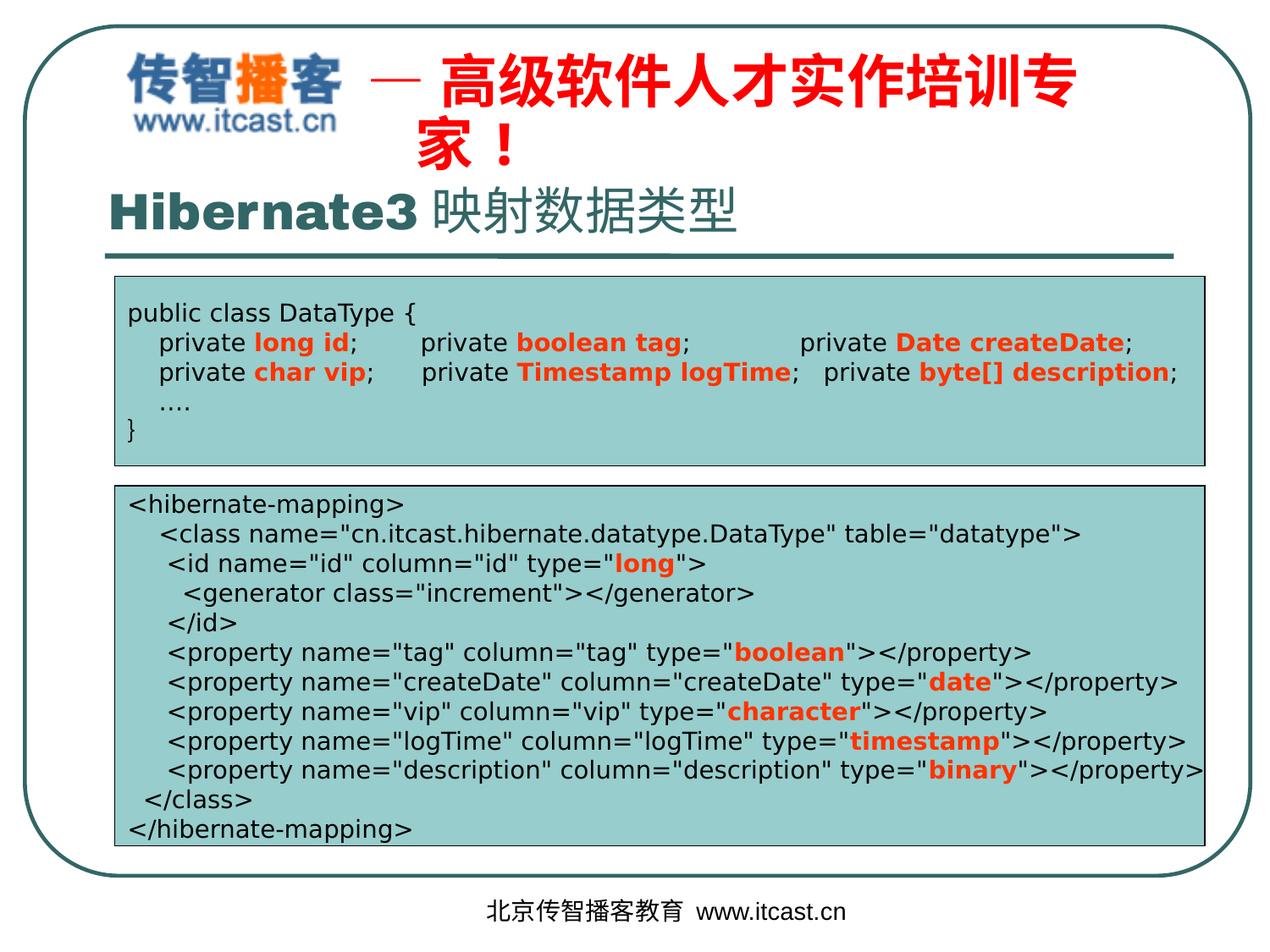

# Hibernate3映射数据类型
public class DataType {
    private long id;        private boolean tag;              private Date createDate;
    private char vip;      private Timestamp logTime;   private byte[] description;
    ….
｝
<hibernate-mapping>
    <class name="cn.itcast.hibernate.datatype.DataType" table="datatype">
     <id name="id" column="id" type="long">
       <generator class="increment"></generator>
     </id>
     <property name="tag" column="tag" type="boolean"></property>
     <property name="createDate" column="createDate" type="date"></property>
     <property name="vip" column="vip" type="character"></property>
     <property name="logTime" column="logTime" type="timestamp"></property>
     <property name="description" column="description" type="binary"></property>
  </class>
</hibernate-mapping>
北京传智播客教育 www.itcast.cn